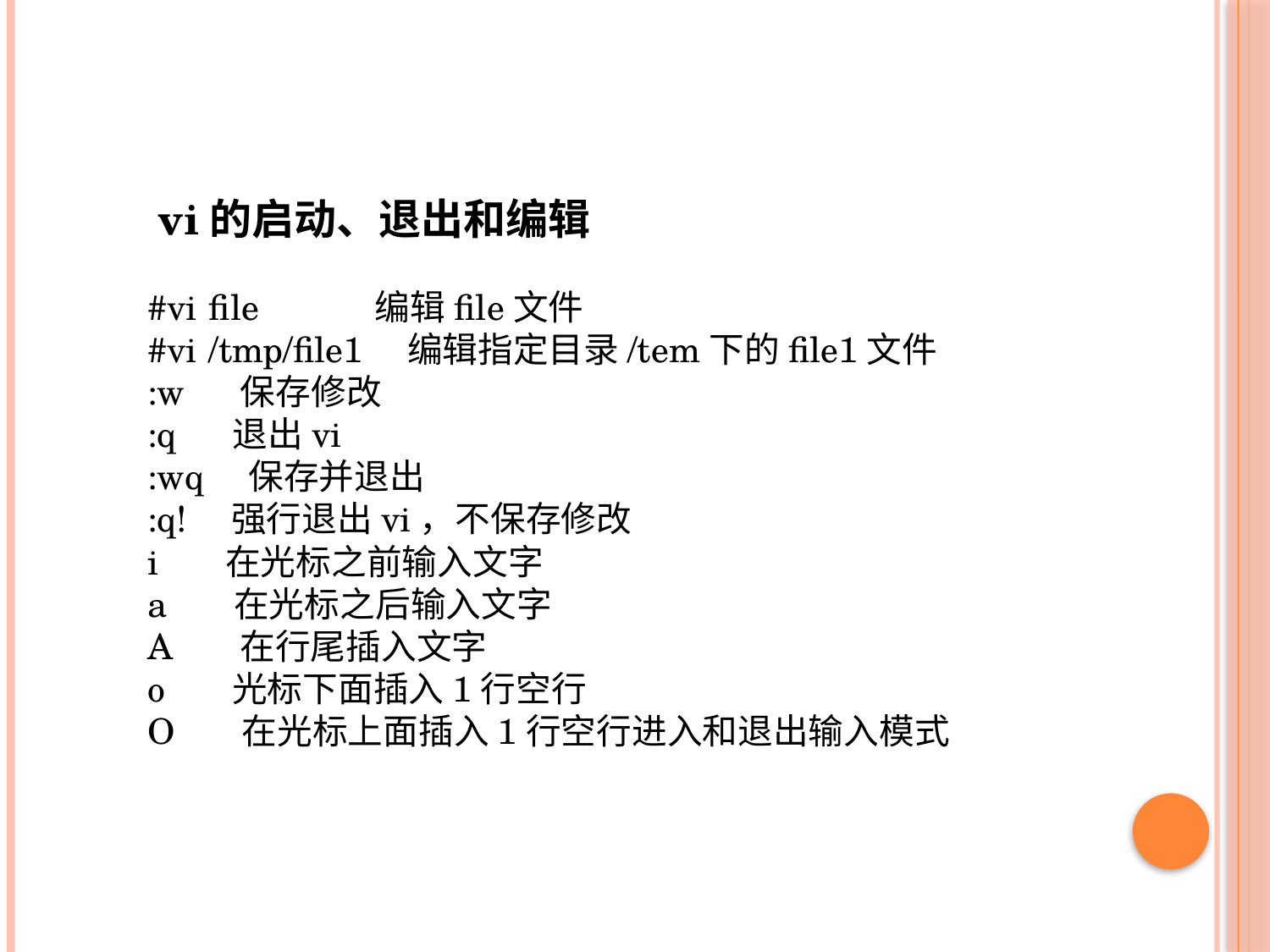

vi的启动、退出和编辑

#vi file         编辑file文件
#vi /tmp/file1   编辑指定目录/tem下的file1文件
:w    保存修改
:q    退出vi
:wq   保存并退出
:q!   强行退出vi，不保存修改
i      在光标之前输入文字
a      在光标之后输入文字
A      在行尾插入文字
o      光标下面插入1行空行
O      在光标上面插入1行空行进入和退出输入模式